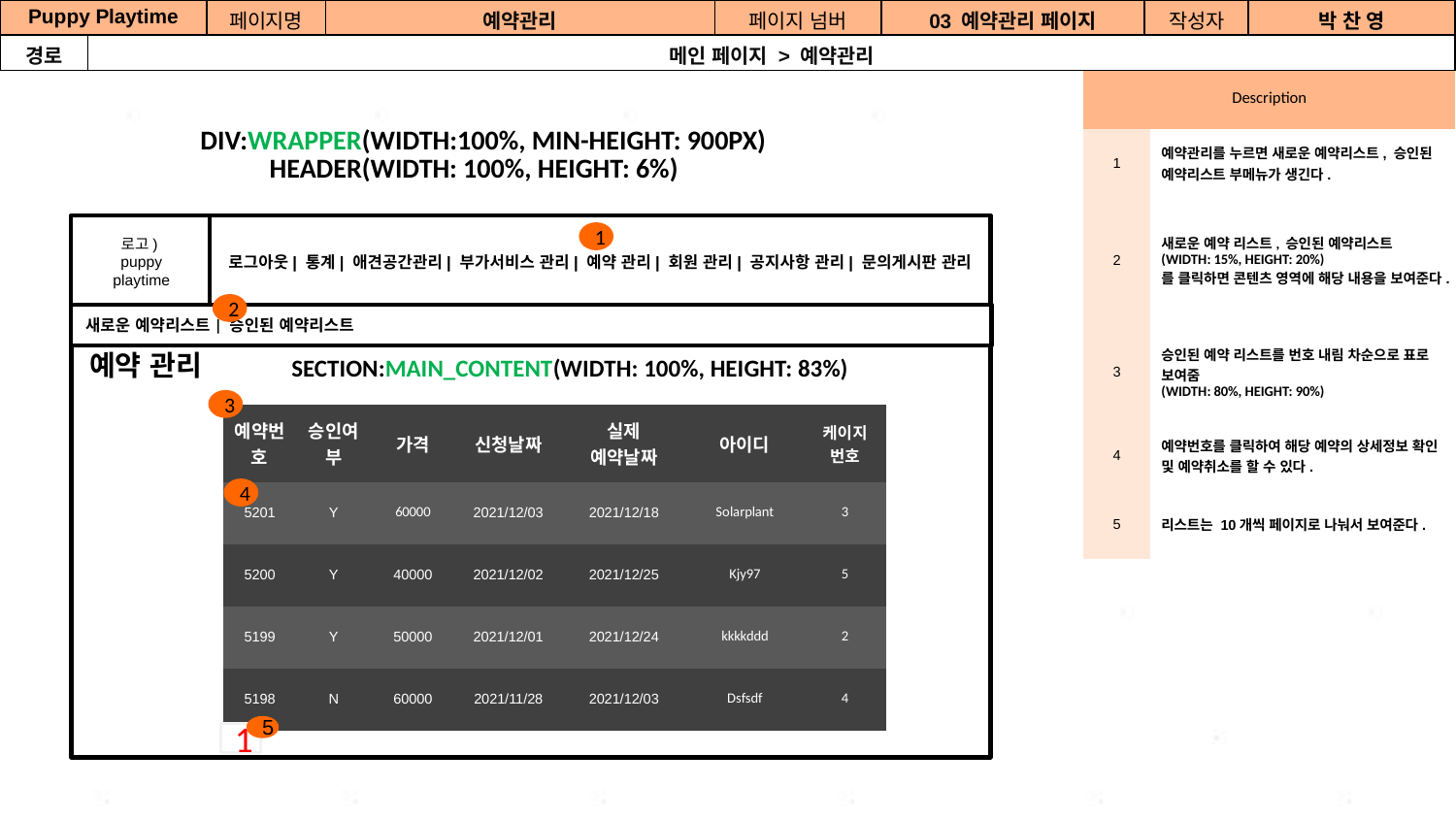

| Puppy Playtime | 김 주 영 | 페이지명 | 예약관리 | 페이지 넘버 | 03 예약관리 페이지 | 작성자 | 박 찬 영 |
| --- | --- | --- | --- | --- | --- | --- | --- |
| 경로 | 메인 페이지 > 예약관리 | 김 주 영 | 김 주 영 | 김 주 영 | 김 주 영 | 김 주 영 | 김 주 영 |
공간(오피스) 대여 시스템
| Description |  |
| --- | --- |
| 1 | 예약관리를 누르면 새로운 예약리스트, 승인된 예약리스트 부메뉴가 생긴다. |
| 2 | 새로운 예약 리스트, 승인된 예약리스트 (WIDTH: 15%, HEIGHT: 20%) 를 클릭하면 콘텐츠 영역에 해당 내용을 보여준다. |
| 3 | 승인된 예약 리스트를 번호 내림 차순으로 표로 보여줌 (WIDTH: 80%, HEIGHT: 90%) |
| 4 | 예약번호를 클릭하여 해당 예약의 상세정보 확인 및 예약취소를 할 수 있다. |
| 5 | 리스트는 10개씩 페이지로 나눠서 보여준다. |
DIV:WRAPPER(WIDTH:100%, MIN-HEIGHT: 900PX)
HEADER(WIDTH: 100%, HEIGHT: 6%)

SECTION:MAIN_CONTENT(WIDTH: 100%, HEIGHT: 83%)
애견 룸 리스트
로고)
puppy
playtime
로그아웃| 통계| 애견공간관리| 부가서비스 관리| 예약 관리| 회원 관리| 공지사항 관리| 문의게시판 관리
1
2
새로운 예약리스트| 승인된 예약리스트
예약 관리
3
| 예약번호 | 승인여부 | 가격 | 신청날짜 | 실제 예약날짜 | 아이디 | 케이지 번호 |
| --- | --- | --- | --- | --- | --- | --- |
| 5201 | Y | 60000 | 2021/12/03 | 2021/12/18 | Solarplant | 3 |
| 5200 | Y | 40000 | 2021/12/02 | 2021/12/25 | Kjy97 | 5 |
| 5199 | Y | 50000 | 2021/12/01 | 2021/12/24 | kkkkddd | 2 |
| 5198 | N | 60000 | 2021/11/28 | 2021/12/03 | Dsfsdf | 4 |
4
5
1